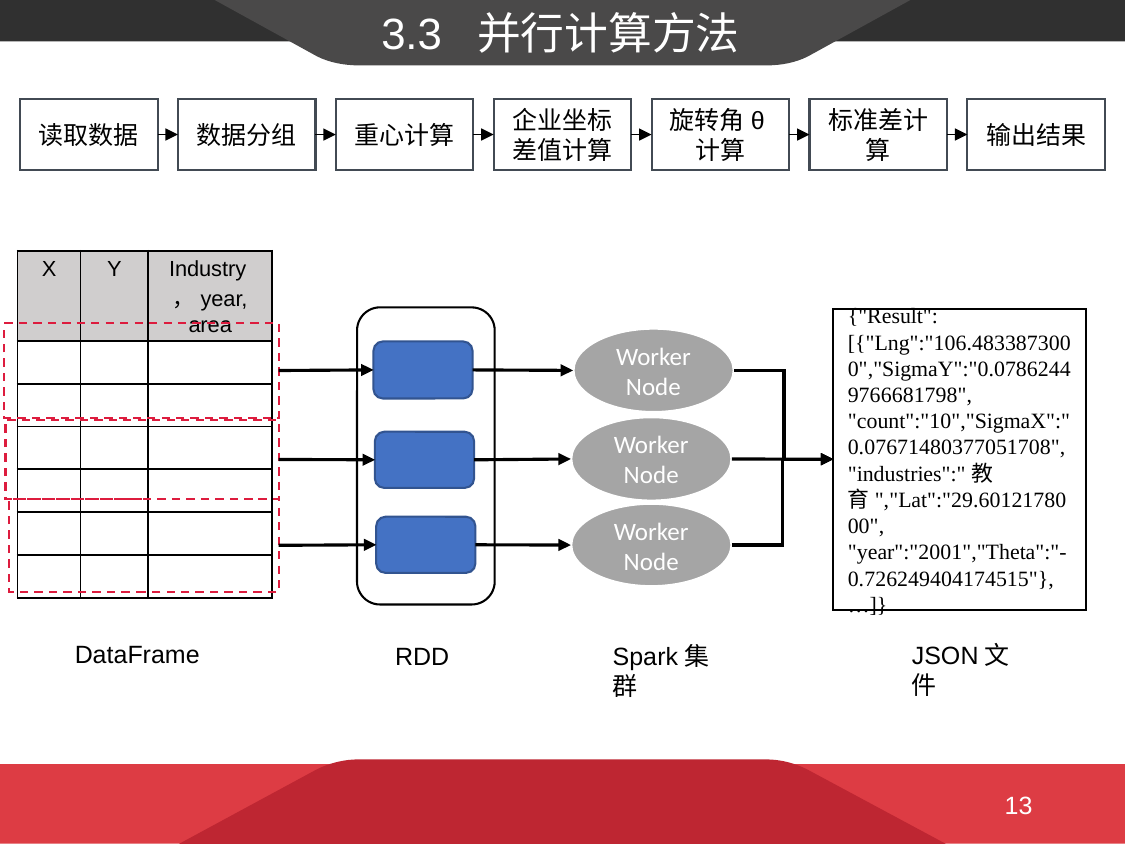

3.3  并行计算方法
读取数据
数据分组
重心计算
企业坐标差值计算
旋转角θ计算
标准差计算
输出结果
| X | Y | Industry，year, area |
| --- | --- | --- |
|  |  |  |
|  |  |  |
|  |  |  |
|  |  |  |
|  |  |  |
|  |  |  |

{"Result":[{"Lng":"106.4833873000","SigmaY":"0.07862449766681798",
"count":"10","SigmaX":"0.07671480377051708",
"industries":"教育","Lat":"29.6012178000",
"year":"2001","Theta":"-0.726249404174515"}, …]}

Worker Node

Worker Node

Worker Node

DataFrame
JSON文件
RDD
Spark集群

13